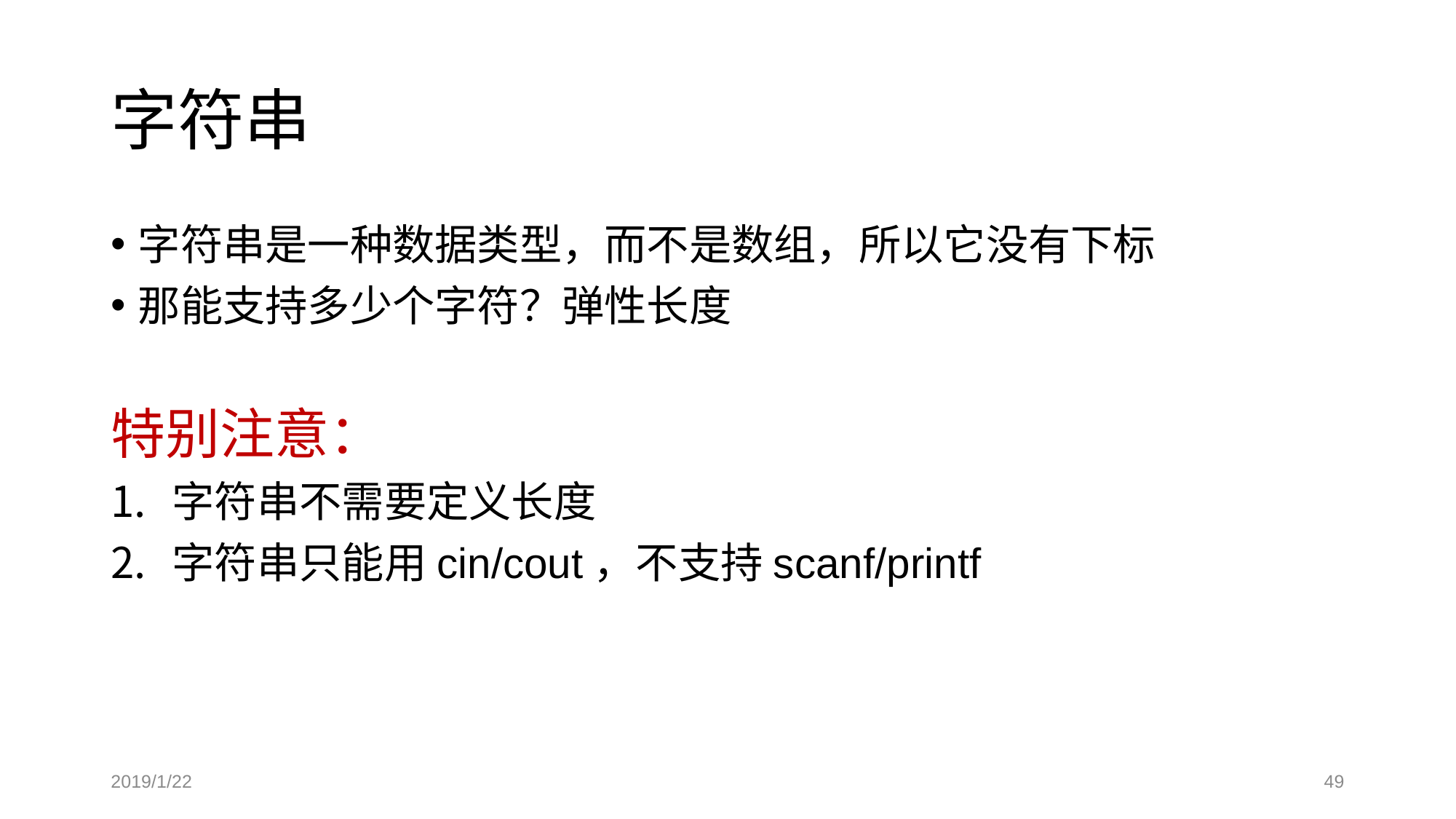

# 字符串
字符串是一种数据类型，而不是数组，所以它没有下标
那能支持多少个字符？弹性长度

特别注意：
字符串不需要定义长度
字符串只能用cin/cout，不支持scanf/printf
2019/1/22
49